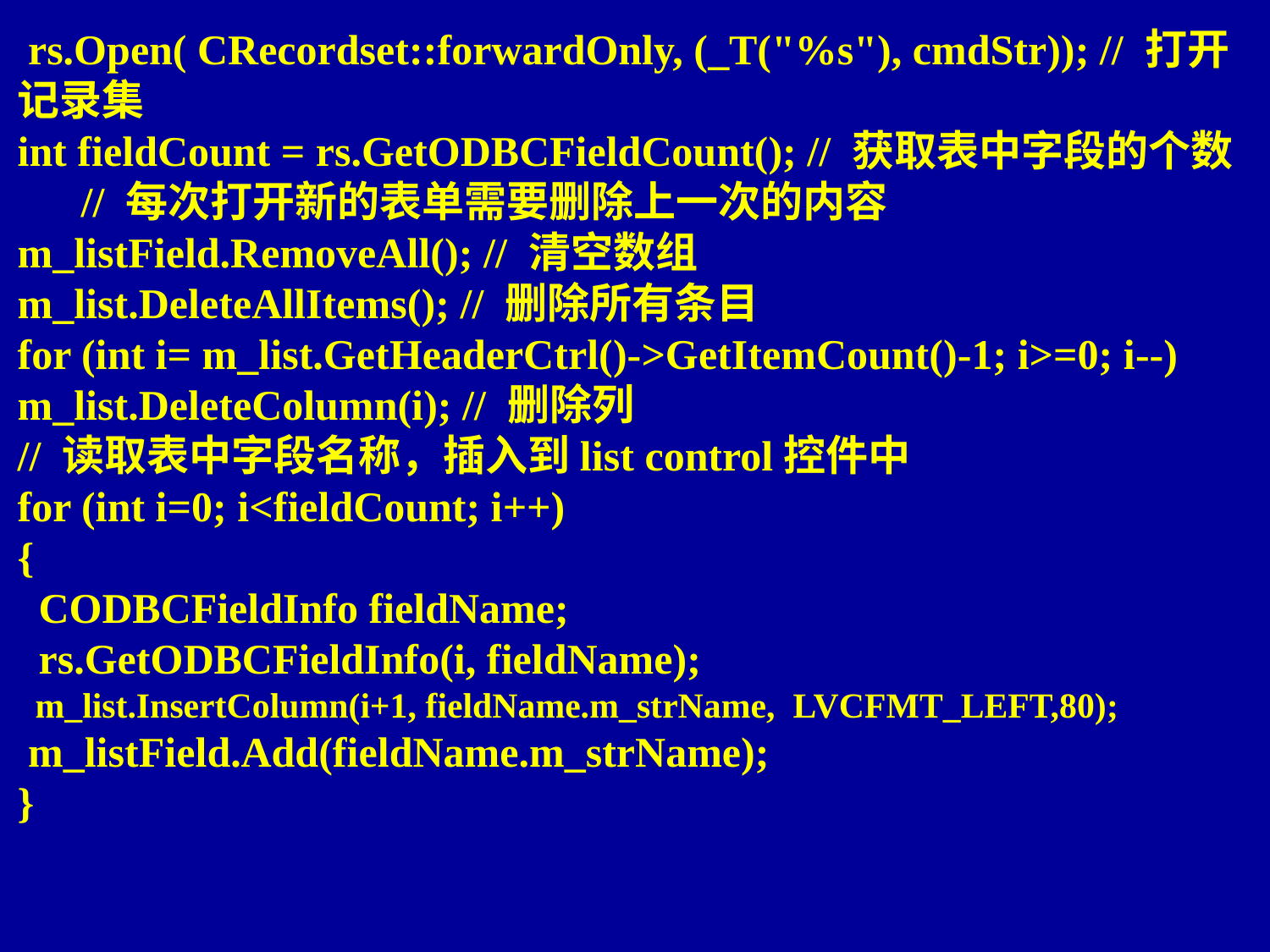

rs.Open( CRecordset::forwardOnly, (_T("%s"), cmdStr)); // 打开记录集
int fieldCount = rs.GetODBCFieldCount(); // 获取表中字段的个数
      // 每次打开新的表单需要删除上一次的内容
m_listField.RemoveAll(); // 清空数组
m_list.DeleteAllItems(); // 删除所有条目
for (int i= m_list.GetHeaderCtrl()->GetItemCount()-1; i>=0; i--)
m_list.DeleteColumn(i); // 删除列
// 读取表中字段名称，插入到list control控件中
for (int i=0; i<fieldCount; i++)
{
  CODBCFieldInfo fieldName;
  rs.GetODBCFieldInfo(i, fieldName);
  m_list.InsertColumn(i+1, fieldName.m_strName,  LVCFMT_LEFT,80);
 m_listField.Add(fieldName.m_strName);
}